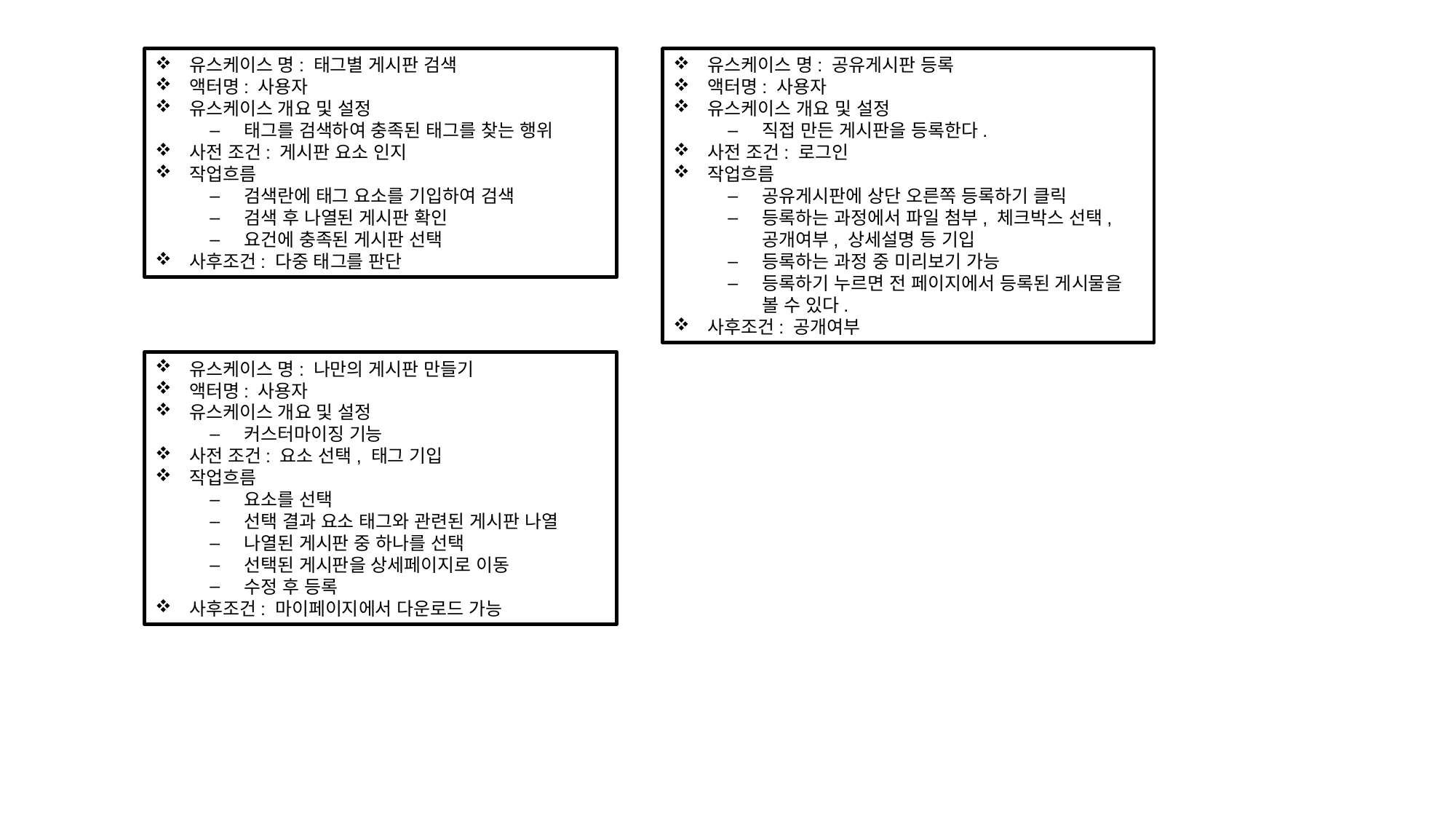

유스케이스 명: 태그별 게시판 검색
액터명: 사용자
유스케이스 개요 및 설정
태그를 검색하여 충족된 태그를 찾는 행위
사전 조건: 게시판 요소 인지
작업흐름
검색란에 태그 요소를 기입하여 검색
검색 후 나열된 게시판 확인
요건에 충족된 게시판 선택
사후조건: 다중 태그를 판단
유스케이스 명: 공유게시판 등록
액터명: 사용자
유스케이스 개요 및 설정
직접 만든 게시판을 등록한다.
사전 조건: 로그인
작업흐름
공유게시판에 상단 오른쪽 등록하기 클릭
등록하는 과정에서 파일 첨부, 체크박스 선택, 공개여부, 상세설명 등 기입
등록하는 과정 중 미리보기 가능
등록하기 누르면 전 페이지에서 등록된 게시물을 볼 수 있다.
사후조건: 공개여부
유스케이스 명: 나만의 게시판 만들기
액터명: 사용자
유스케이스 개요 및 설정
커스터마이징 기능
사전 조건: 요소 선택, 태그 기입
작업흐름
요소를 선택
선택 결과 요소 태그와 관련된 게시판 나열
나열된 게시판 중 하나를 선택
선택된 게시판을 상세페이지로 이동
수정 후 등록
사후조건: 마이페이지에서 다운로드 가능